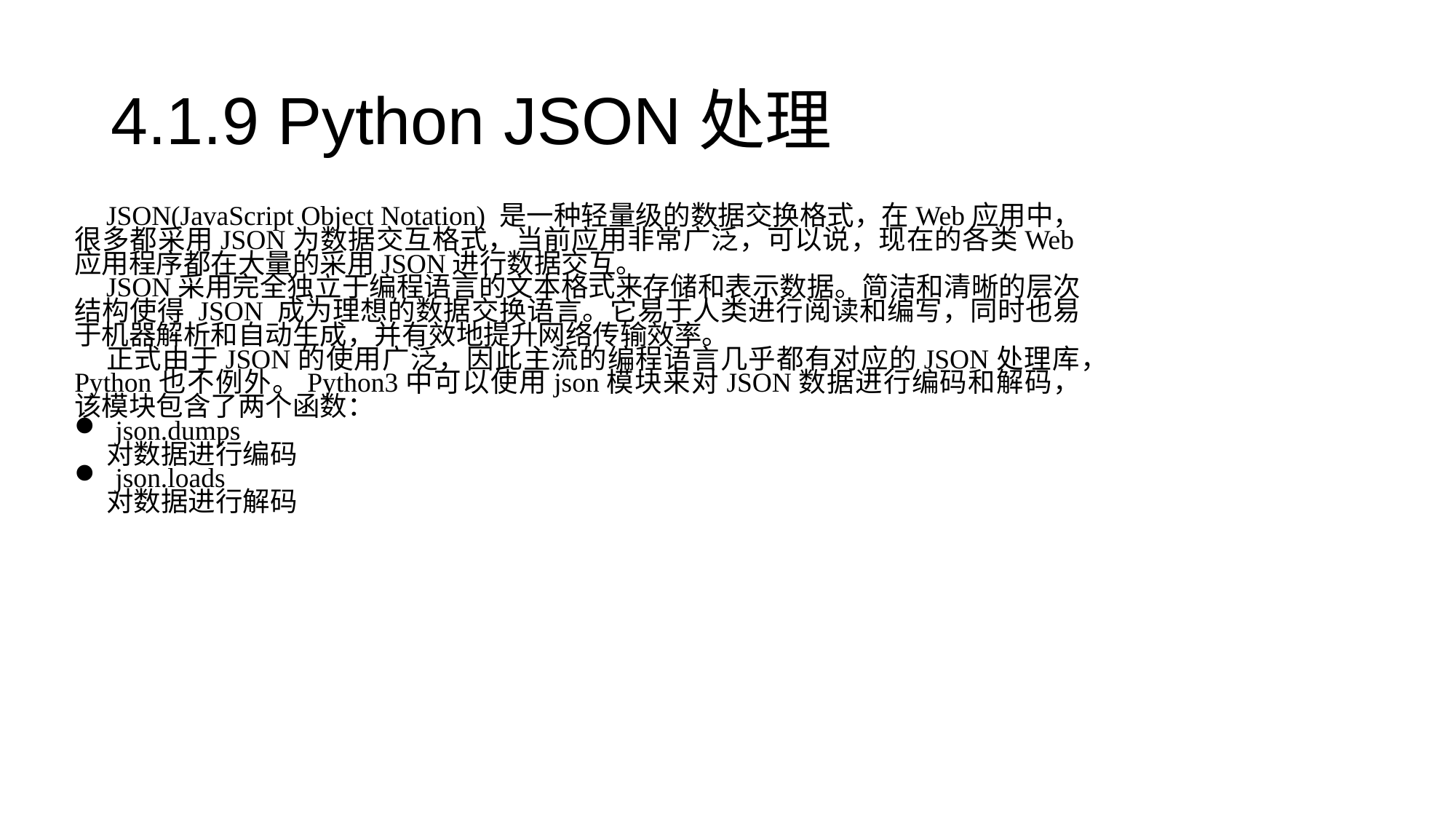

# 4.1.9 Python JSON处理
JSON(JavaScript Object Notation) 是一种轻量级的数据交换格式，在Web应用中，很多都采用JSON为数据交互格式，当前应用非常广泛，可以说，现在的各类Web应用程序都在大量的采用JSON进行数据交互。
JSON采用完全独立于编程语言的文本格式来存储和表示数据。简洁和清晰的层次结构使得 JSON 成为理想的数据交换语言。它易于人类进行阅读和编写，同时也易于机器解析和自动生成，并有效地提升网络传输效率。
正式由于JSON的使用广泛，因此主流的编程语言几乎都有对应的JSON处理库，Python也不例外。Python3中可以使用json模块来对JSON数据进行编码和解码，该模块包含了两个函数：
json.dumps
对数据进行编码
json.loads
对数据进行解码